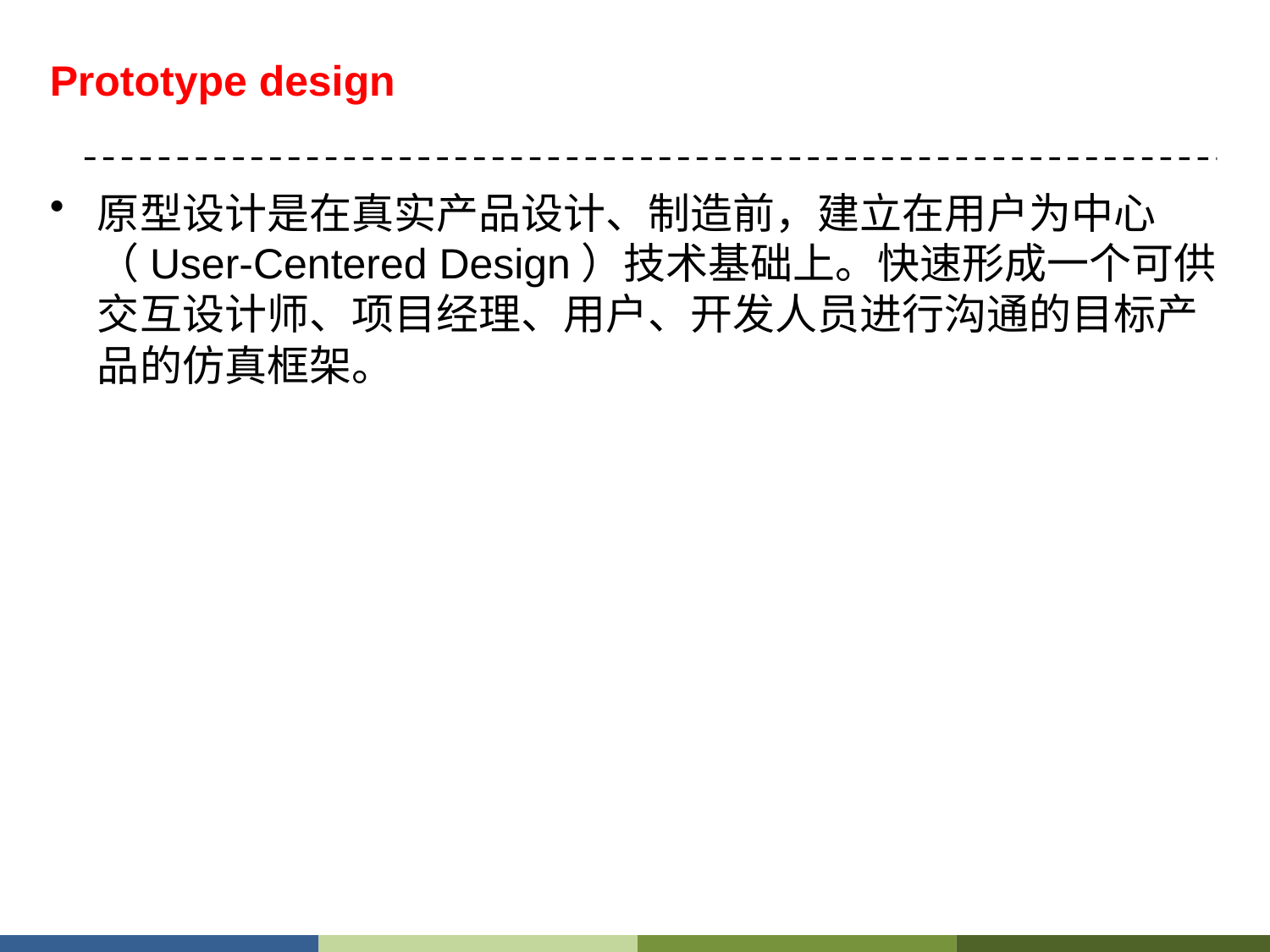

# Prototype design
原型设计是在真实产品设计、制造前，建立在用户为中心（User-Centered Design）技术基础上。快速形成一个可供交互设计师、项目经理、用户、开发人员进行沟通的目标产品的仿真框架。